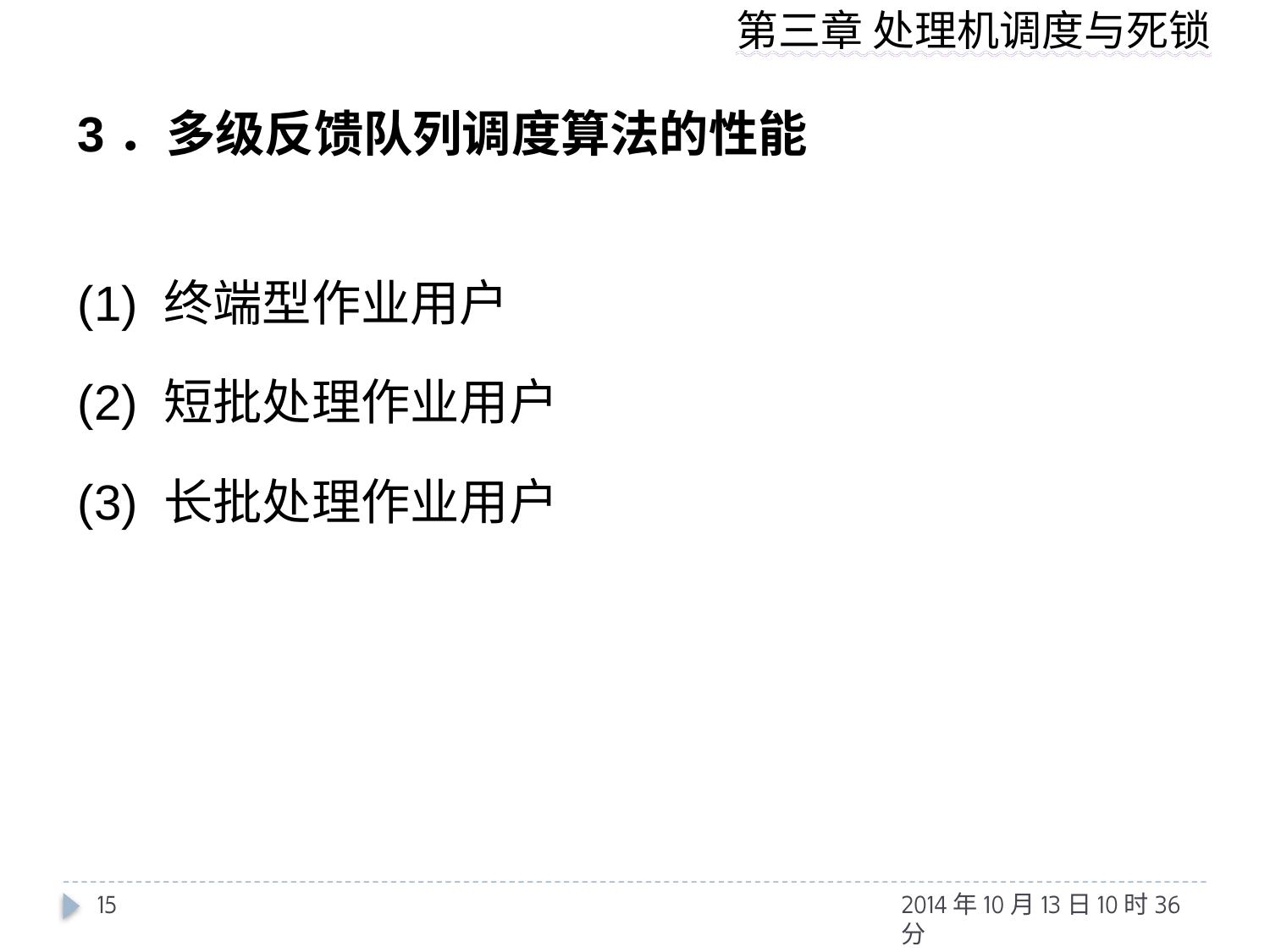

3．多级反馈队列调度算法的性能

(1) 终端型作业用户
(2) 短批处理作业用户
(3) 长批处理作业用户
15
2014年10月13日10时36分